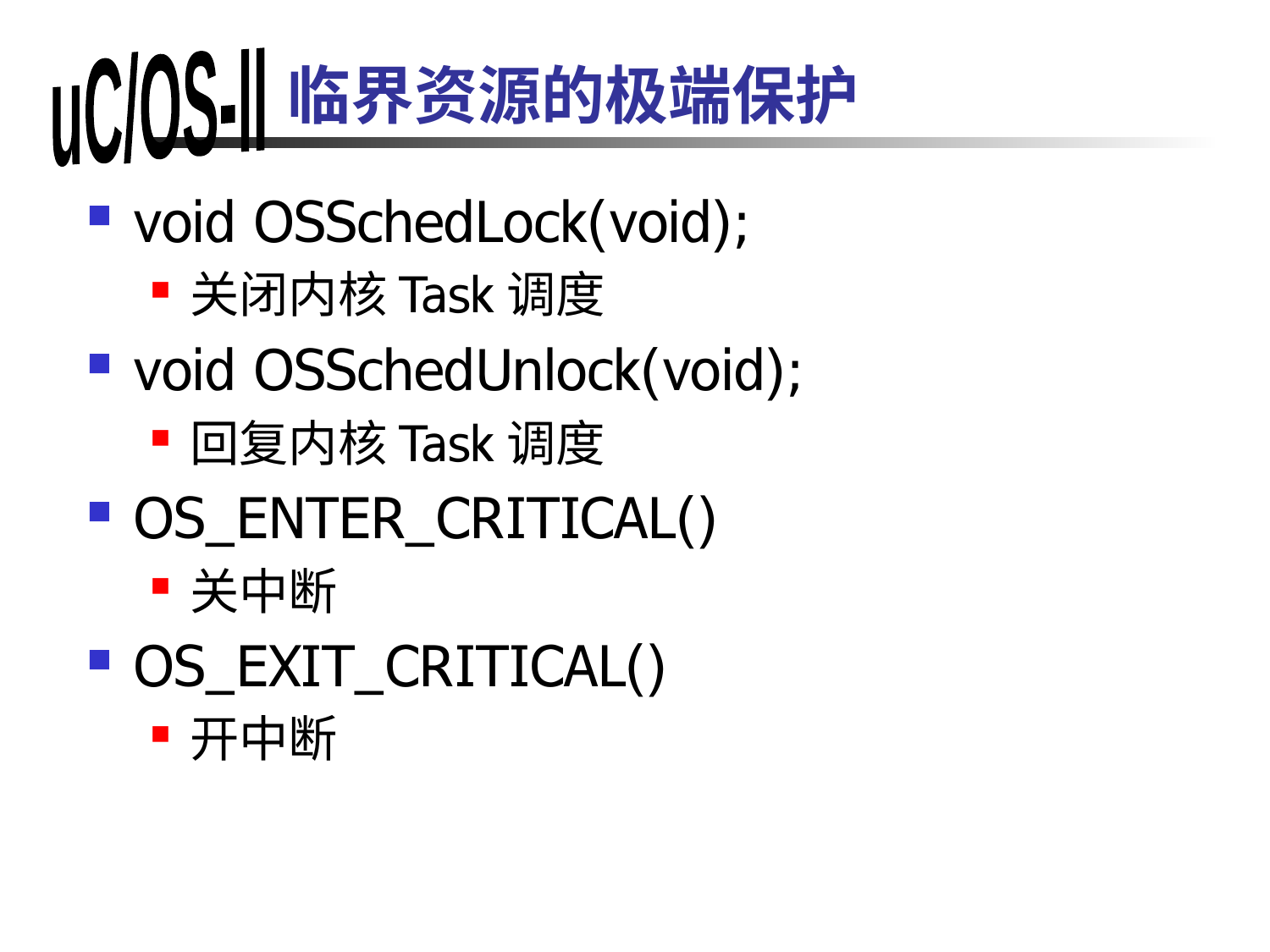

# 临界资源的极端保护
void OSSchedLock(void);
关闭内核Task调度
void OSSchedUnlock(void);
回复内核Task调度
OS_ENTER_CRITICAL()
关中断
OS_EXIT_CRITICAL()
开中断